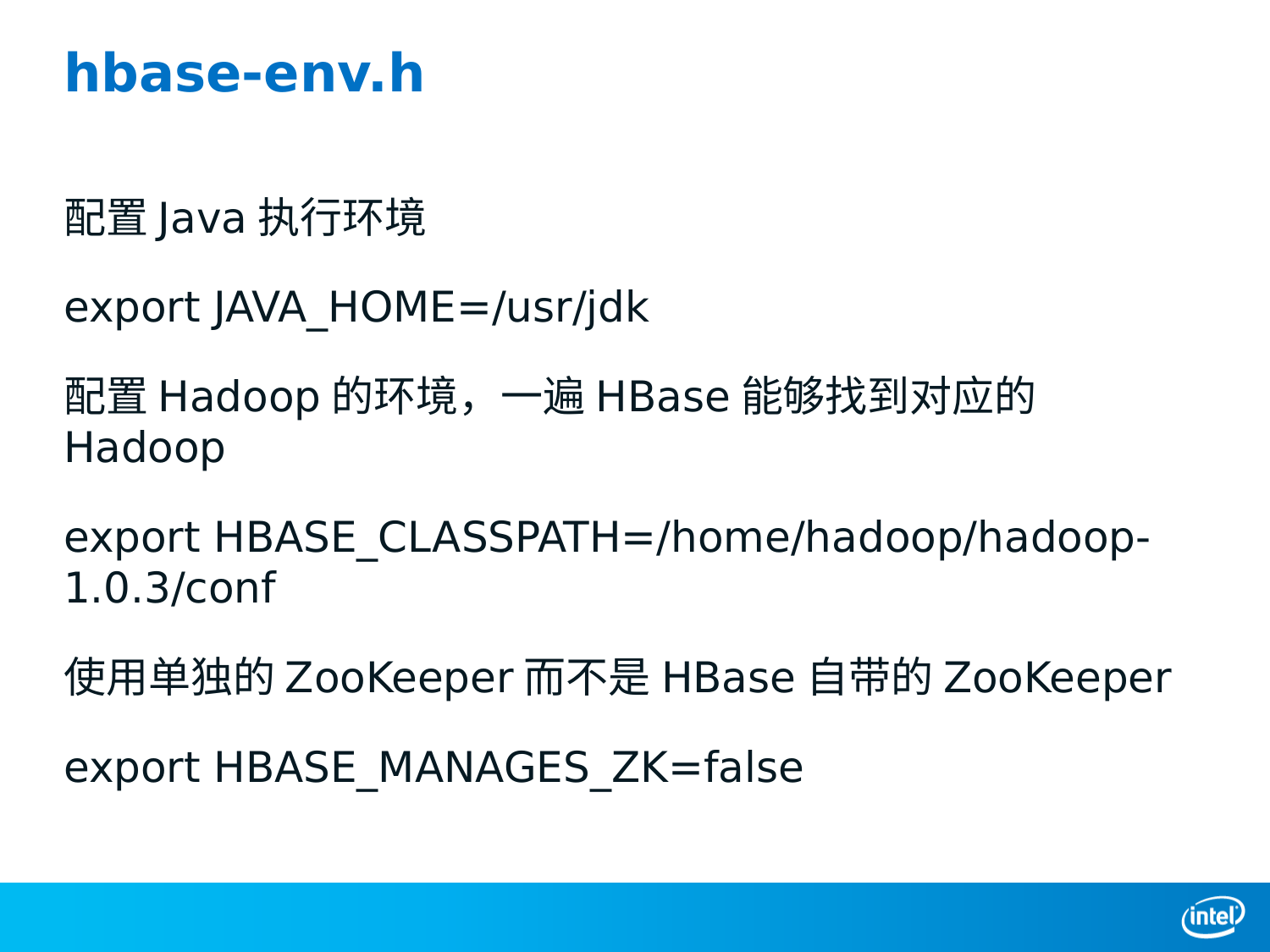

# hbase-env.h
配置Java执行环境
export JAVA_HOME=/usr/jdk
配置Hadoop的环境，一遍HBase能够找到对应的Hadoop
export HBASE_CLASSPATH=/home/hadoop/hadoop-1.0.3/conf
使用单独的ZooKeeper而不是HBase自带的ZooKeeper
export HBASE_MANAGES_ZK=false